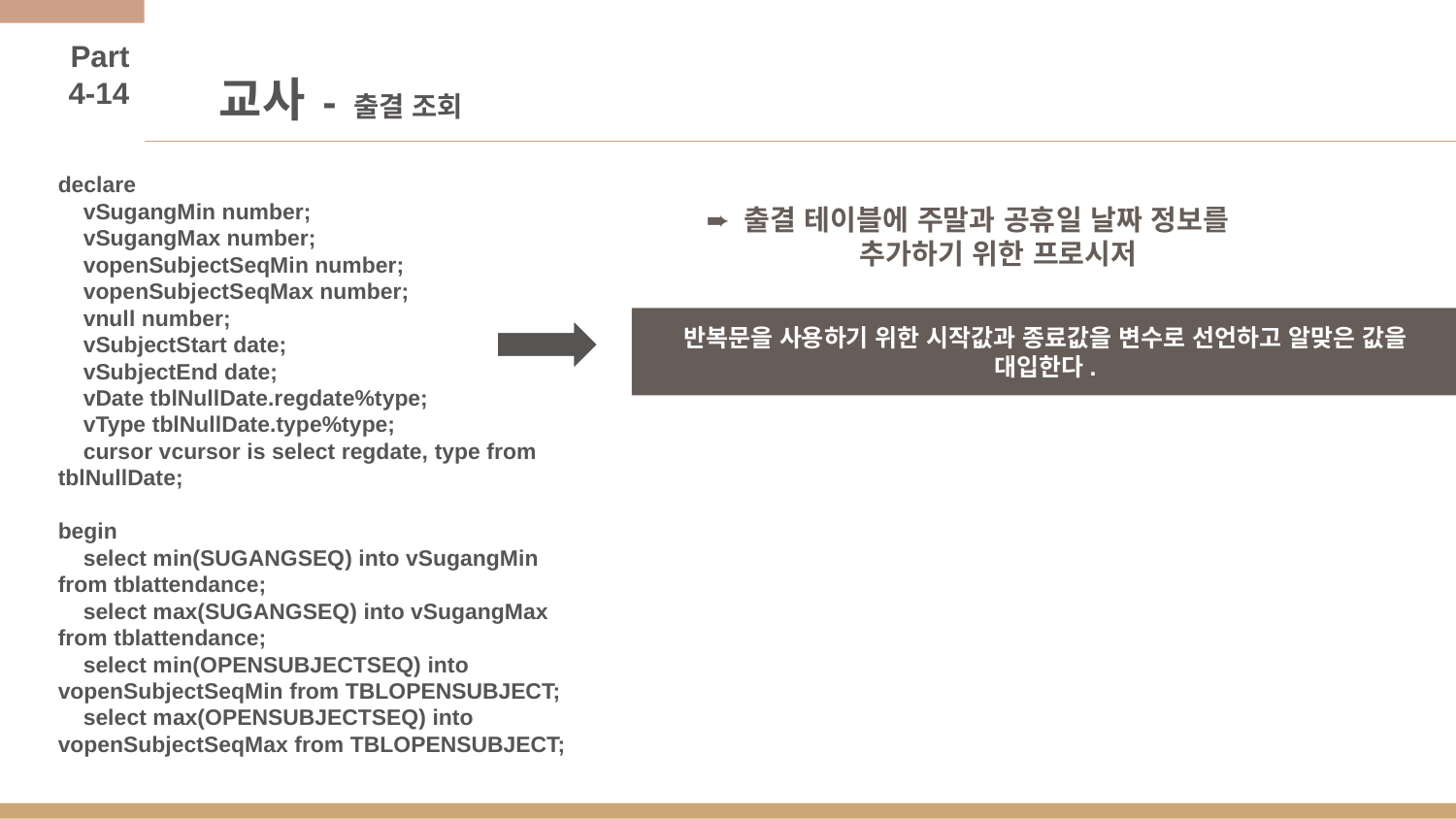

Part 4-14
# 교사 - 출결 조회
declare
    vSugangMin number;
    vSugangMax number;
    vopenSubjectSeqMin number;
    vopenSubjectSeqMax number;
    vnull number;
    vSubjectStart date;
    vSubjectEnd date;
    vDate tblNullDate.regdate%type;
    vType tblNullDate.type%type;
    cursor vcursor is select regdate, type from tblNullDate;

begin
    select min(SUGANGSEQ) into vSugangMin from tblattendance;
    select max(SUGANGSEQ) into vSugangMax from tblattendance;
    select min(OPENSUBJECTSEQ) into vopenSubjectSeqMin from TBLOPENSUBJECT;
    select max(OPENSUBJECTSEQ) into vopenSubjectSeqMax from TBLOPENSUBJECT;

  ➨ 출결 테이블에 주말과 공휴일 날짜 정보를
추가하기 위한 프로시저
반복문을 사용하기 위한 시작값과 종료값을 변수로 선언하고 알맞은 값을 대입한다.